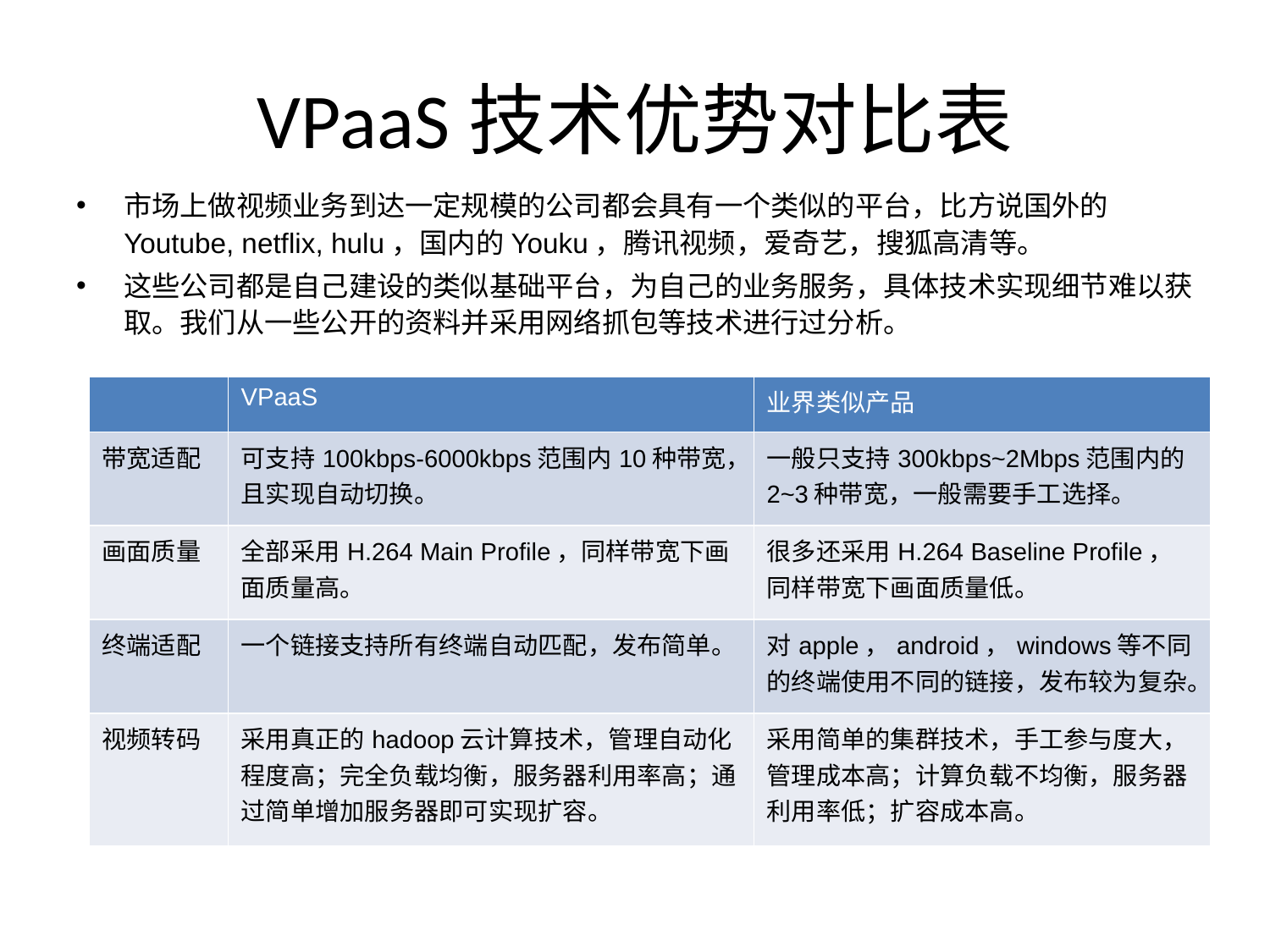

# VPaaS技术优势对比表
市场上做视频业务到达一定规模的公司都会具有一个类似的平台，比方说国外的Youtube, netflix, hulu，国内的Youku，腾讯视频，爱奇艺，搜狐高清等。
这些公司都是自己建设的类似基础平台，为自己的业务服务，具体技术实现细节难以获取。我们从一些公开的资料并采用网络抓包等技术进行过分析。
|  | VPaaS | 业界类似产品 |
| --- | --- | --- |
| 带宽适配 | 可支持100kbps-6000kbps范围内10种带宽，且实现自动切换。 | 一般只支持300kbps~2Mbps范围内的2~3种带宽，一般需要手工选择。 |
| 画面质量 | 全部采用H.264 Main Profile，同样带宽下画面质量高。 | 很多还采用H.264 Baseline Profile，同样带宽下画面质量低。 |
| 终端适配 | 一个链接支持所有终端自动匹配，发布简单。 | 对apple，android，windows等不同的终端使用不同的链接，发布较为复杂。 |
| 视频转码 | 采用真正的hadoop云计算技术，管理自动化程度高；完全负载均衡，服务器利用率高；通过简单增加服务器即可实现扩容。 | 采用简单的集群技术，手工参与度大，管理成本高；计算负载不均衡，服务器利用率低；扩容成本高。 |